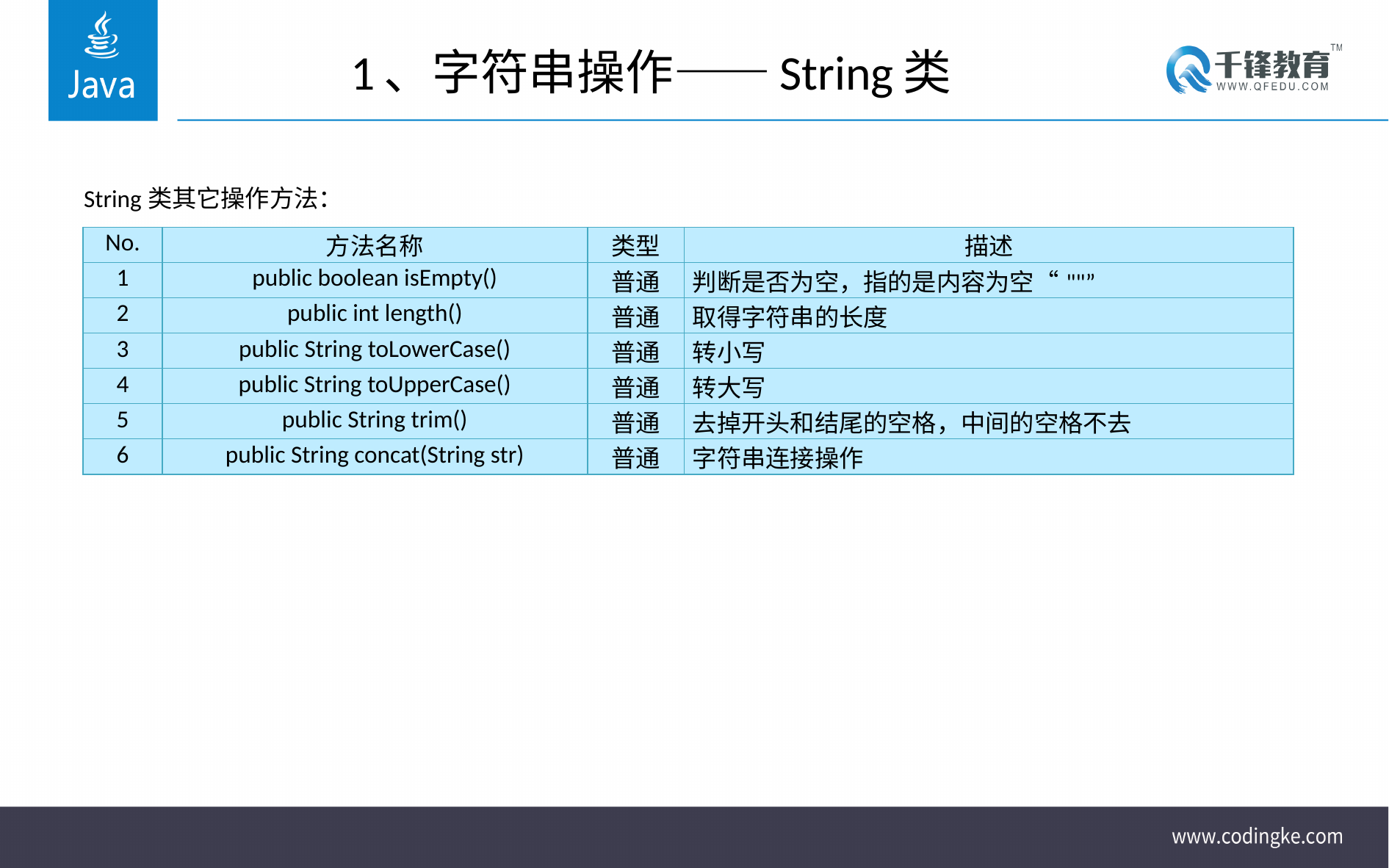

# 1、字符串操作——String类
String类其它操作方法：

| No. | 方法名称 | 类型 | 描述 |
| --- | --- | --- | --- |
| 1 | public boolean isEmpty() | 普通 | 判断是否为空，指的是内容为空“""” |
| 2 | public int length() | 普通 | 取得字符串的长度 |
| 3 | public String toLowerCase() | 普通 | 转小写 |
| 4 | public String toUpperCase() | 普通 | 转大写 |
| 5 | public String trim() | 普通 | 去掉开头和结尾的空格，中间的空格不去 |
| 6 | public String concat(String str) | 普通 | 字符串连接操作 |